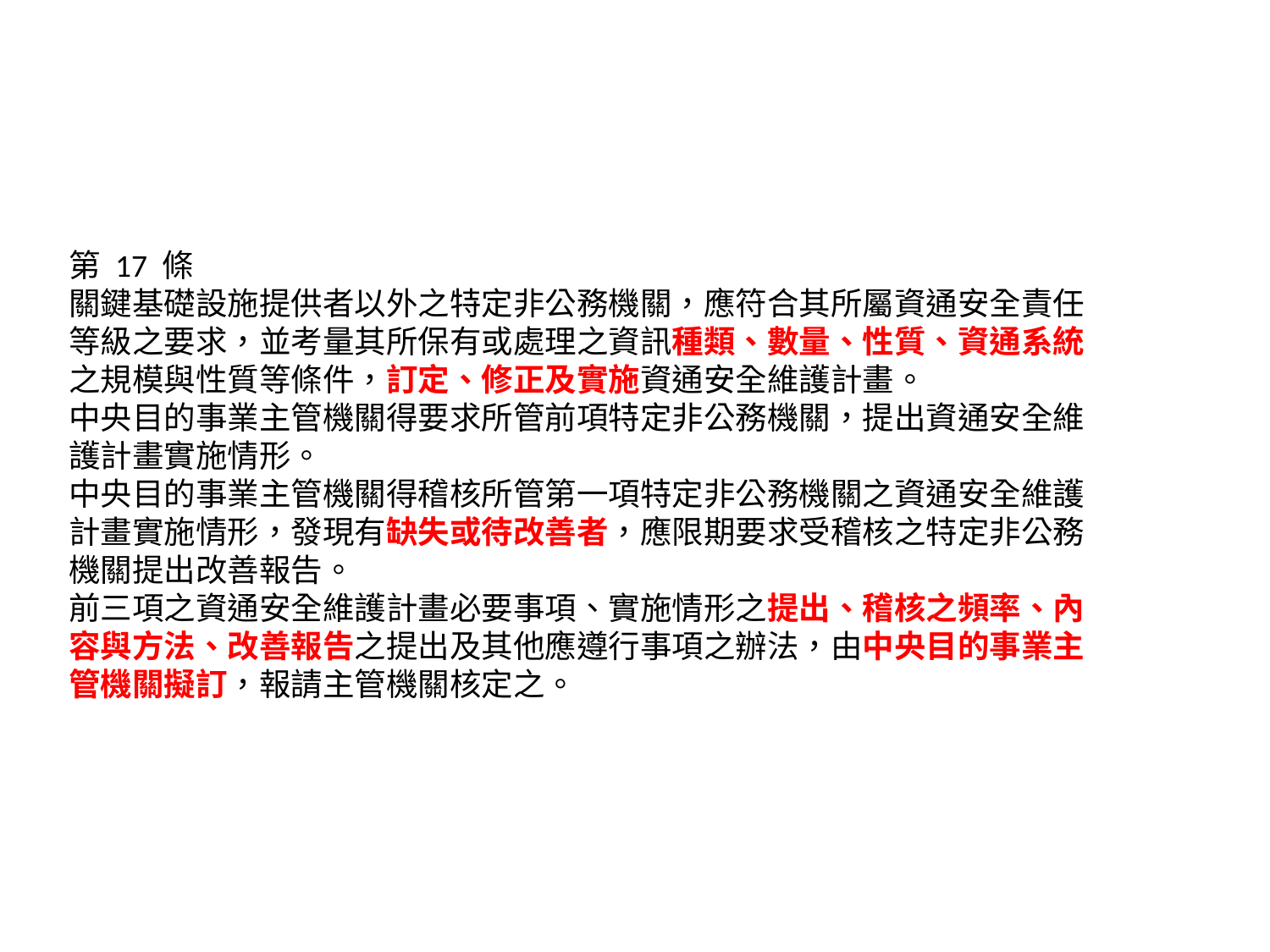

第 17 條
關鍵基礎設施提供者以外之特定非公務機關，應符合其所屬資通安全責任
等級之要求，並考量其所保有或處理之資訊種類、數量、性質、資通系統
之規模與性質等條件，訂定、修正及實施資通安全維護計畫。
中央目的事業主管機關得要求所管前項特定非公務機關，提出資通安全維
護計畫實施情形。
中央目的事業主管機關得稽核所管第一項特定非公務機關之資通安全維護
計畫實施情形，發現有缺失或待改善者，應限期要求受稽核之特定非公務
機關提出改善報告。
前三項之資通安全維護計畫必要事項、實施情形之提出、稽核之頻率、內
容與方法、改善報告之提出及其他應遵行事項之辦法，由中央目的事業主
管機關擬訂，報請主管機關核定之。